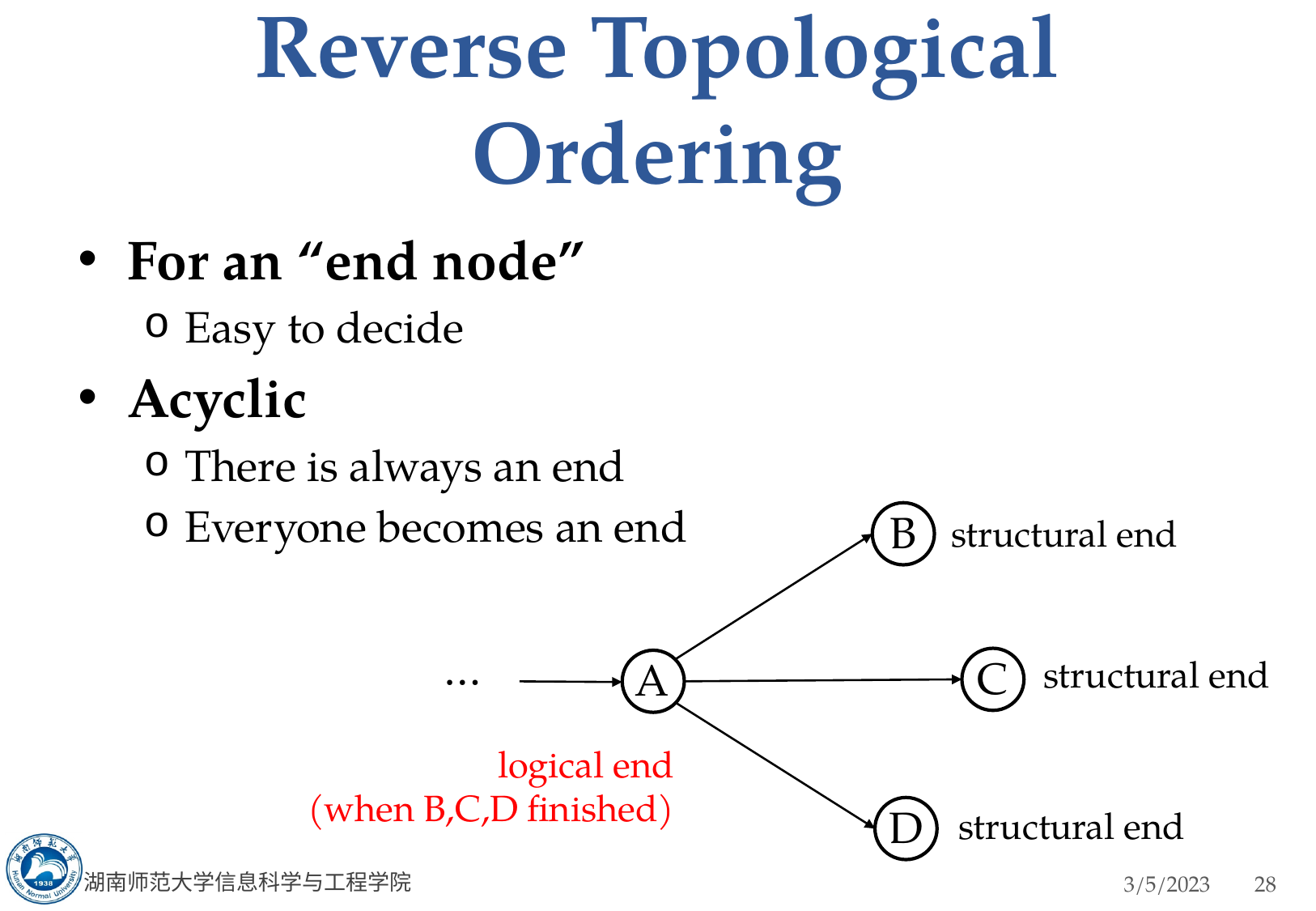

# Reverse Topological Ordering
For an “end node”
Easy to decide
Acyclic
There is always an end
Everyone becomes an end
B

structural end
…
C

structural end
A

logical end
(when B,C,D finished)
D

structural end
湖南师范大学信息科学与工程学院
3/5/2023
28